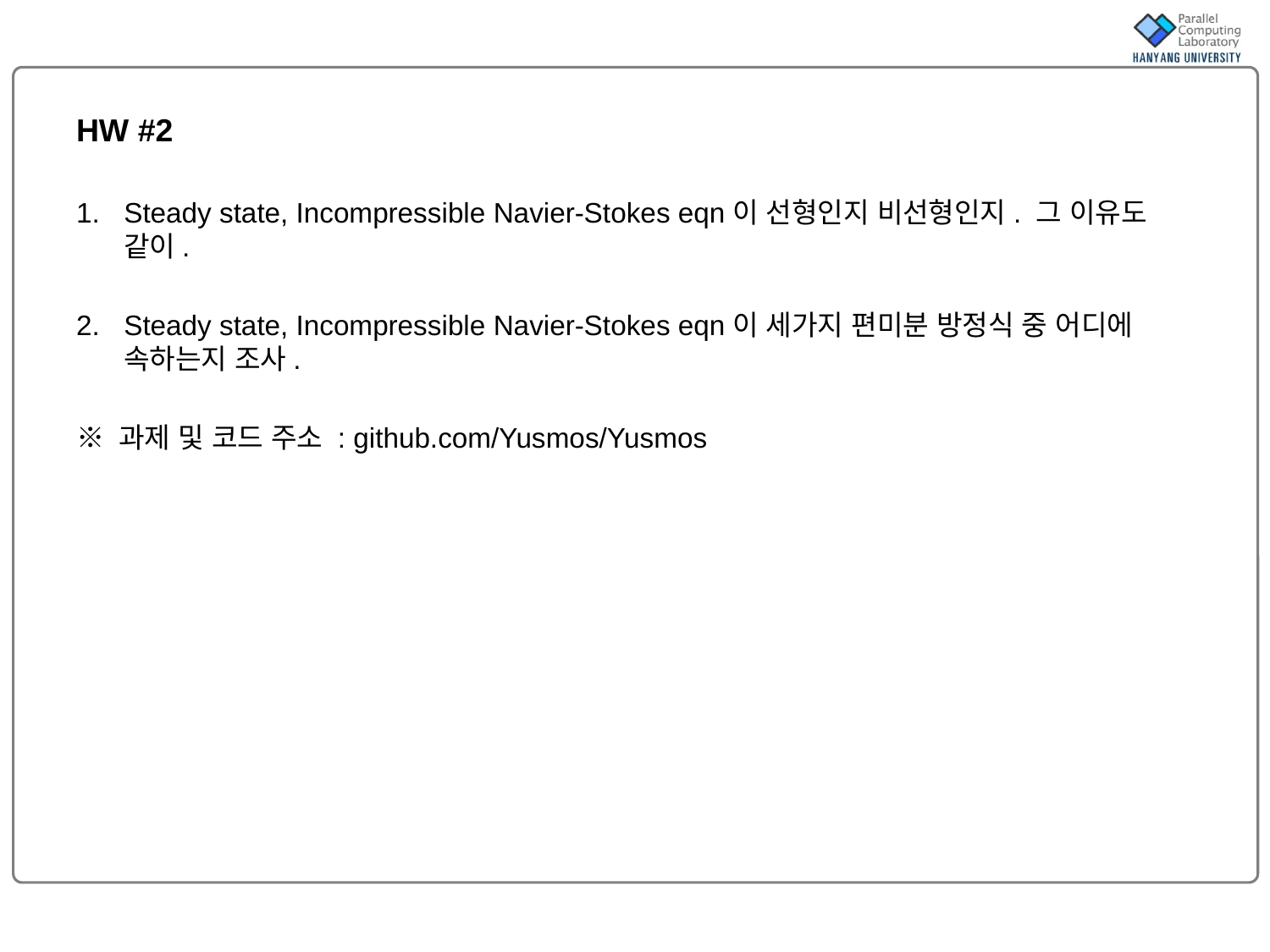

# HW #2
Steady state, Incompressible Navier-Stokes eqn이 선형인지 비선형인지. 그 이유도 같이.

Steady state, Incompressible Navier-Stokes eqn이 세가지 편미분 방정식 중 어디에 속하는지 조사.

※ 과제 및 코드 주소 : github.com/Yusmos/Yusmos